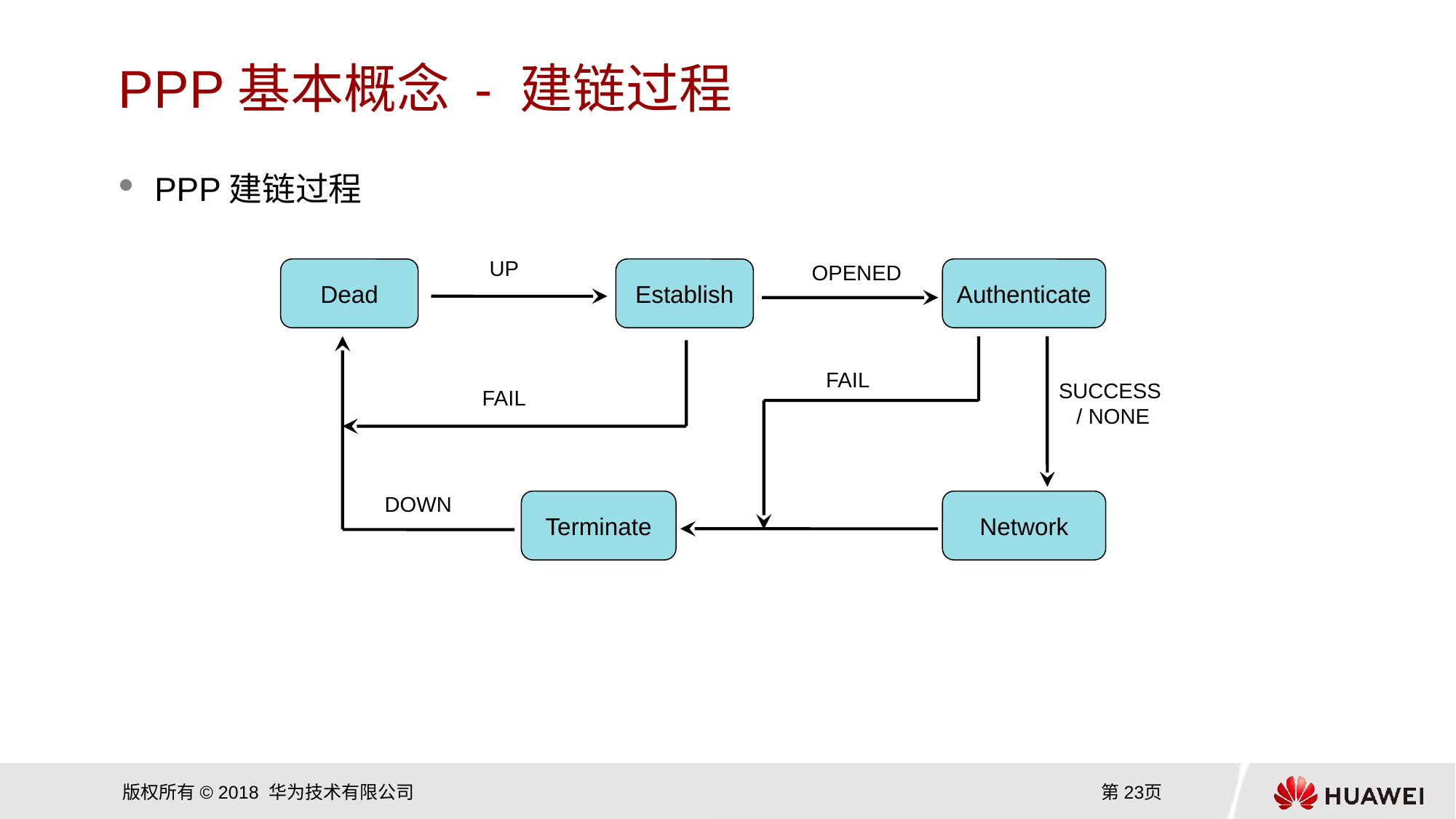

# PPP基本概念 - 建链过程
PPP建链过程
UP
Dead
Establish
OPENED
Authenticate

FAIL

FAIL

SUCCESS
 / NONE

DOWN
Terminate
Network